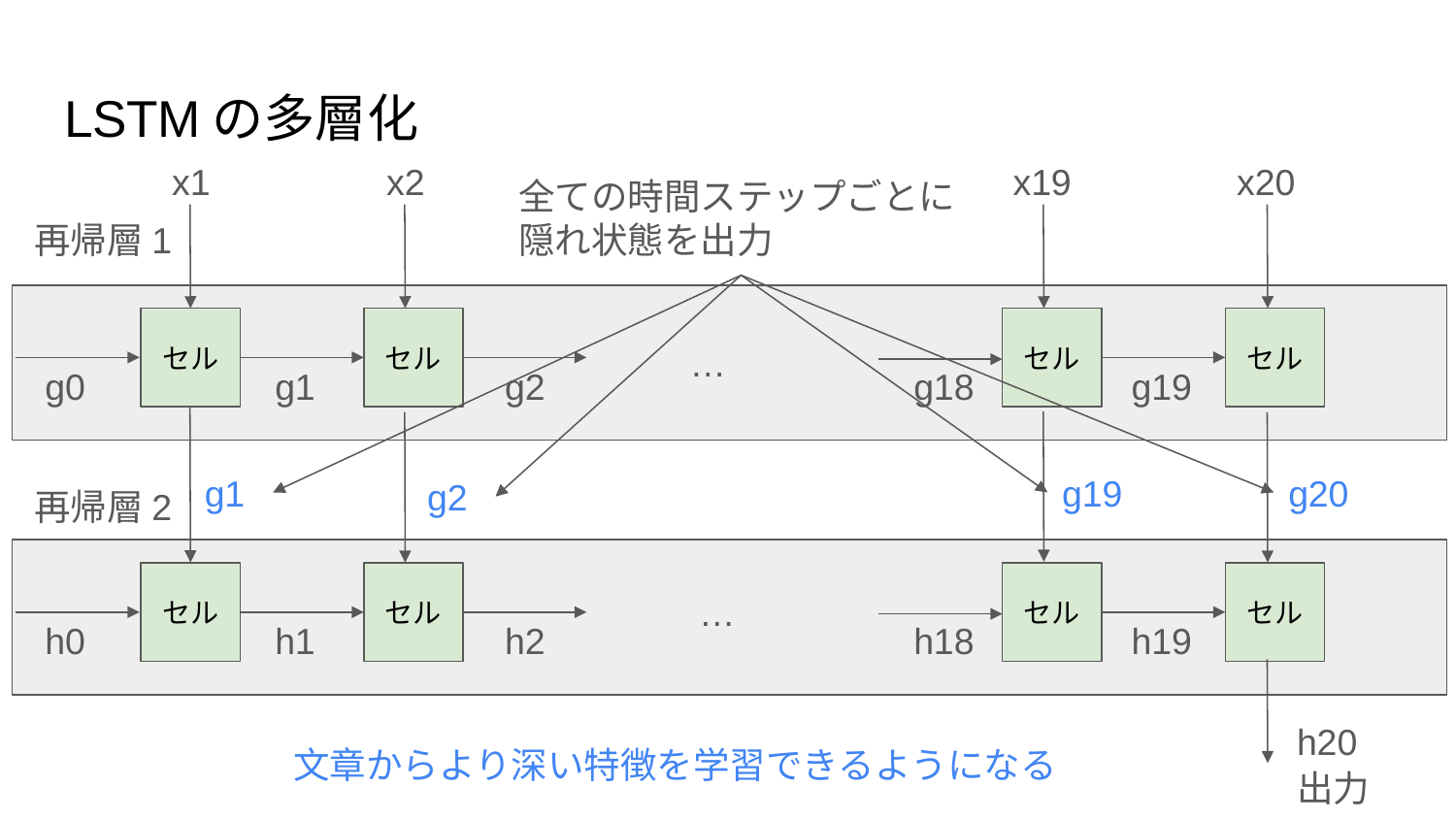

# LSTMの多層化
x1
x2
x19
x20
全ての時間ステップごとに
隠れ状態を出力
再帰層1

セル
セル
セル
セル

…
g0
g1
g2
g18
g19
g1
g19
g20
g2
再帰層2

セル
セル
セル
セル

…
h0
h1
h2
h18
h19
h20
文章からより深い特徴を学習できるようになる
出力